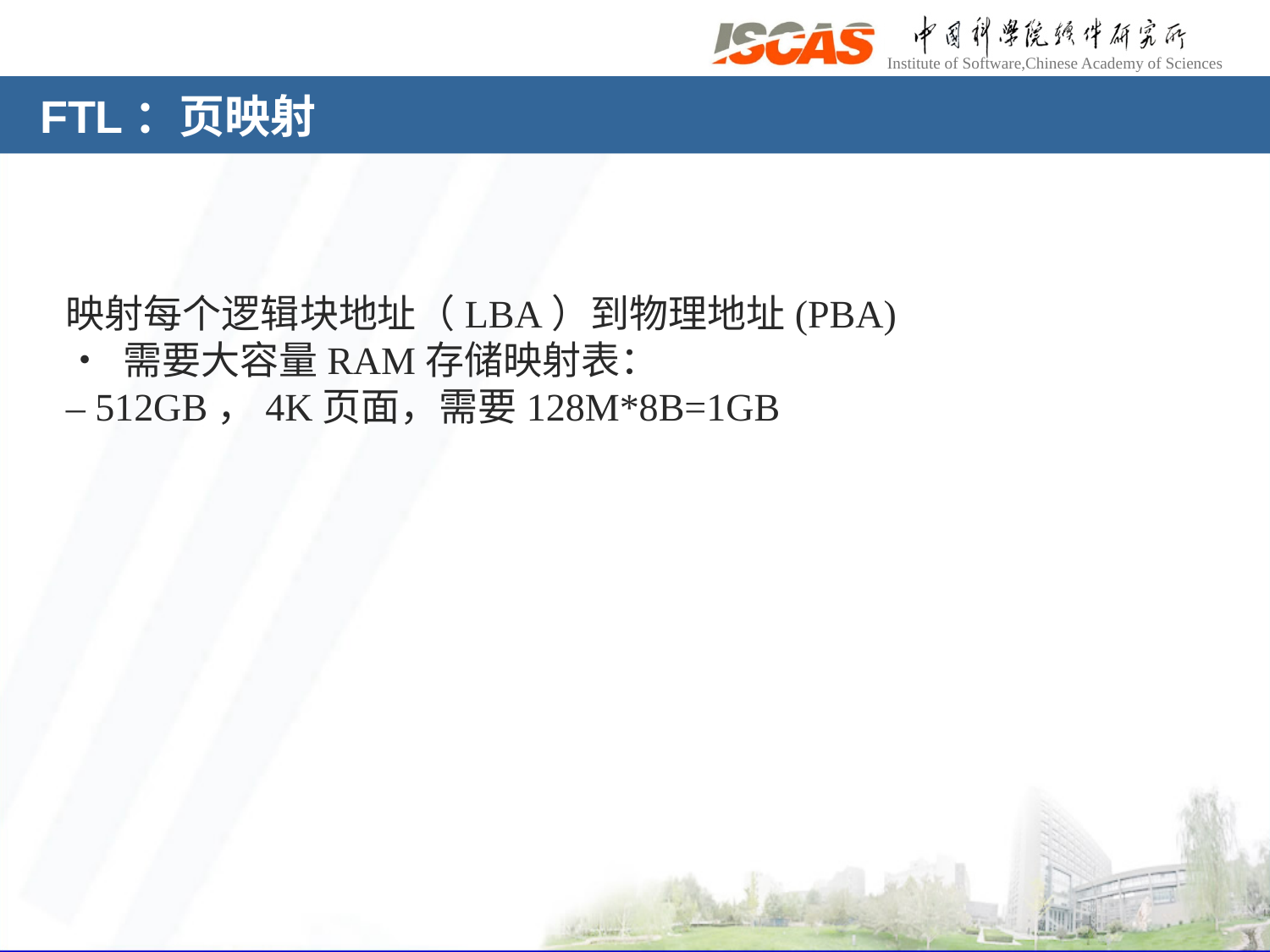

# FTL：页映射
映射每个逻辑块地址（LBA）到物理地址(PBA)
• 需要大容量RAM存储映射表：
– 512GB，4K页面，需要128M*8B=1GB